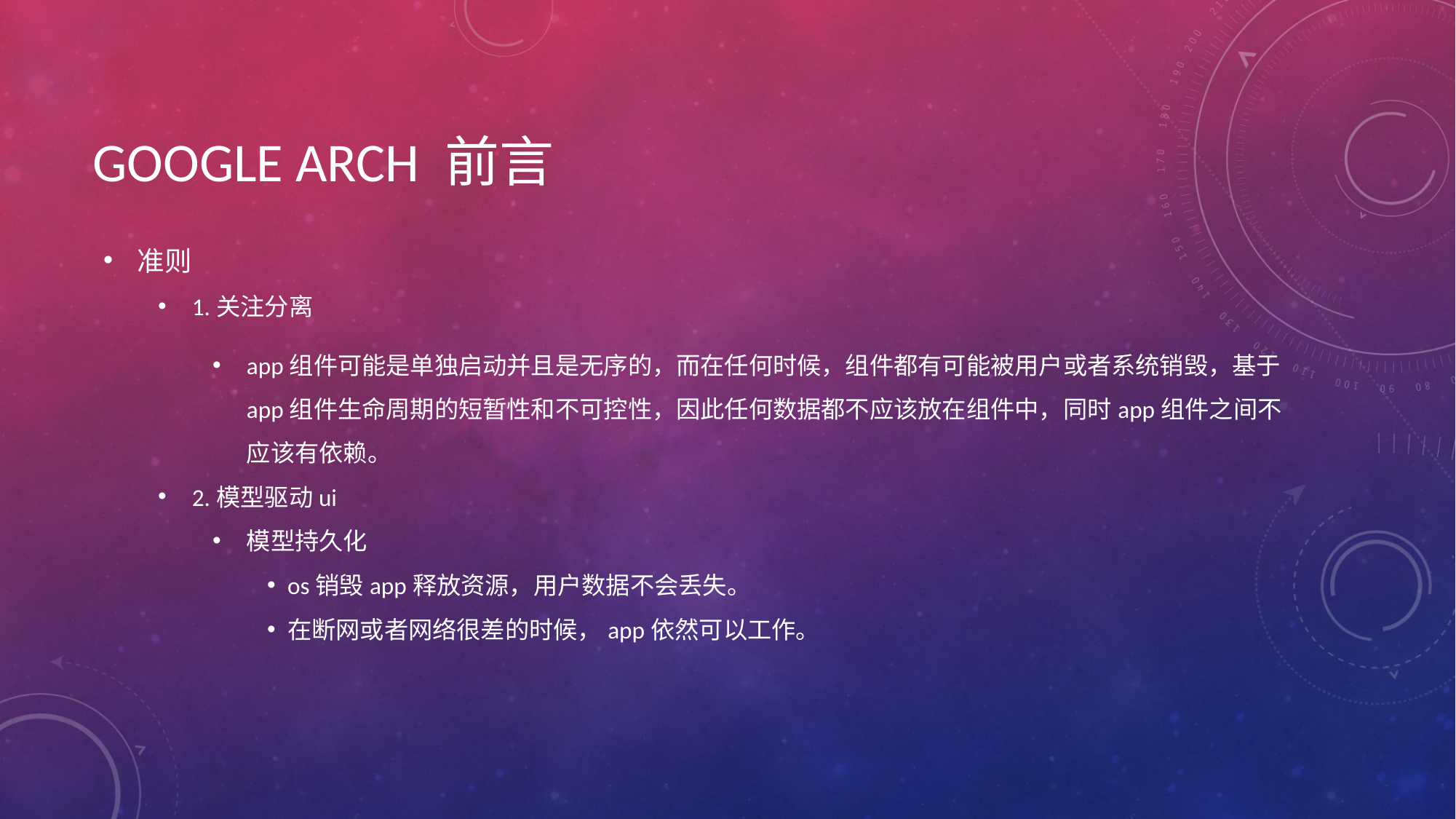

# google arch 前言
准则
1.关注分离
app组件可能是单独启动并且是无序的，而在任何时候，组件都有可能被用户或者系统销毁，基于app组件生命周期的短暂性和不可控性，因此任何数据都不应该放在组件中，同时app组件之间不应该有依赖。
2.模型驱动ui
模型持久化
os销毁app释放资源，用户数据不会丢失。
在断网或者网络很差的时候，app依然可以工作。